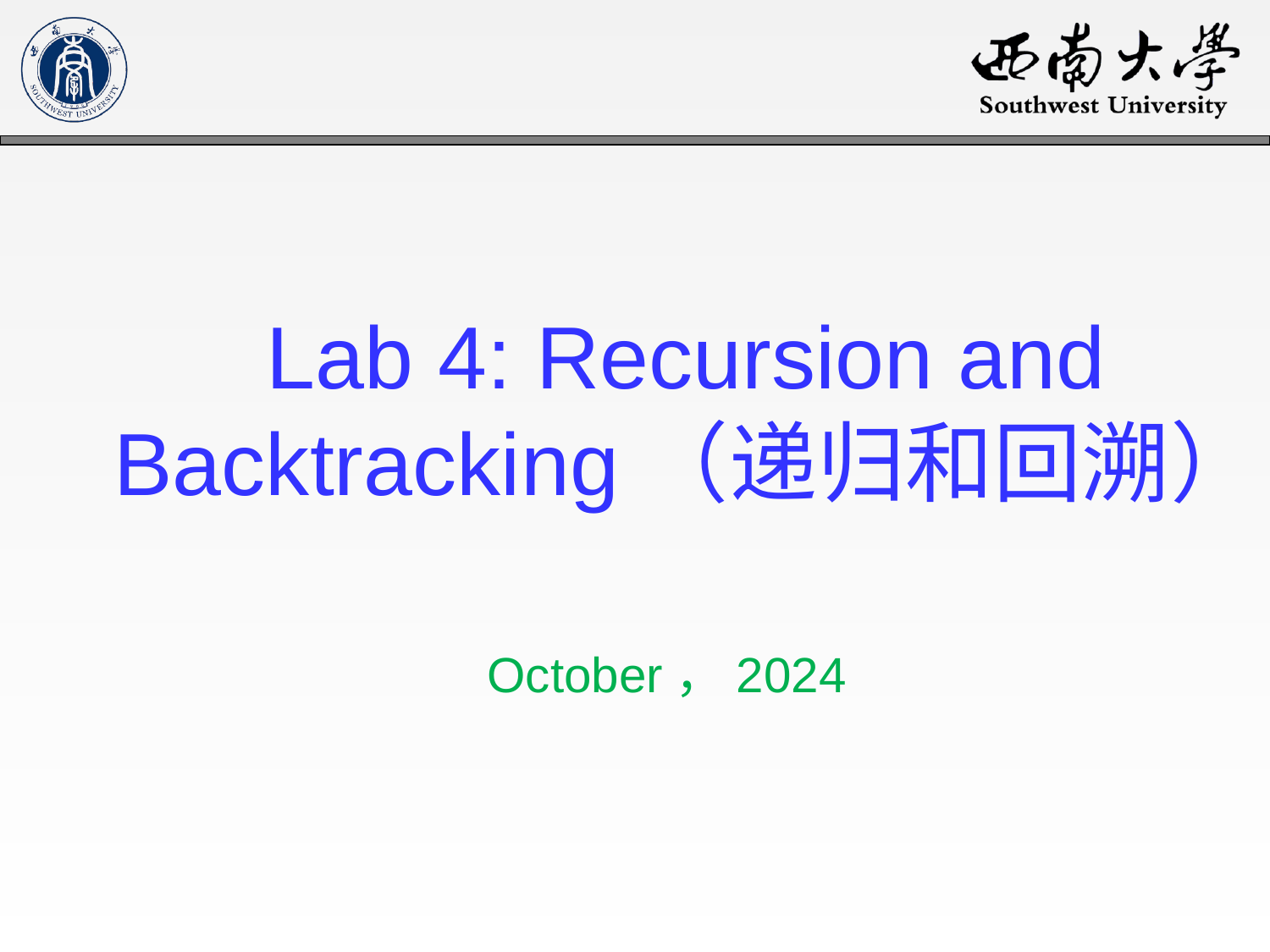

# Lab 4: Recursion and Backtracking（递归和回溯）

October，2024